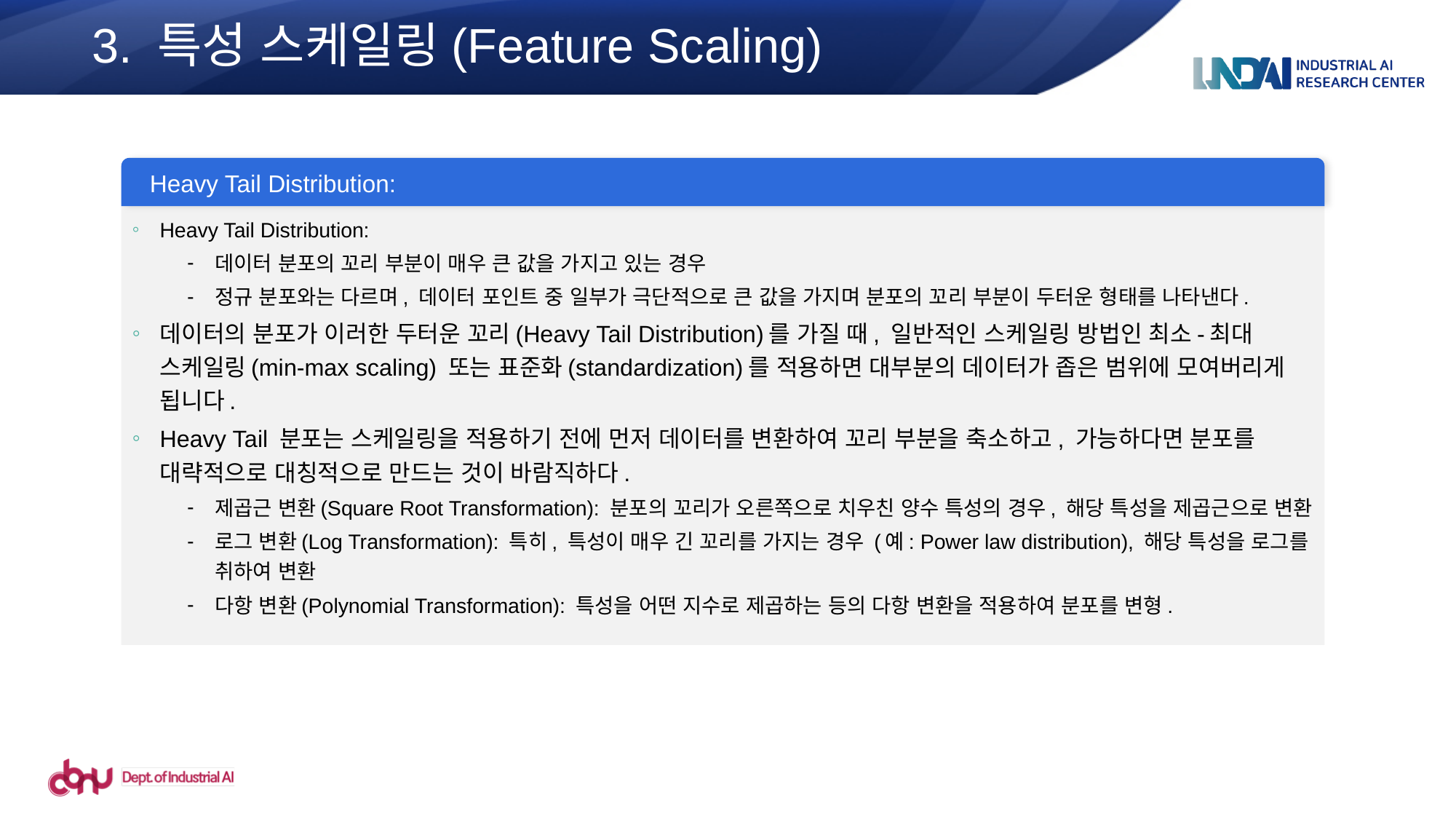

3. 특성 스케일링(Feature Scaling)
 Heavy Tail Distribution:
Heavy Tail Distribution:
데이터 분포의 꼬리 부분이 매우 큰 값을 가지고 있는 경우
정규 분포와는 다르며, 데이터 포인트 중 일부가 극단적으로 큰 값을 가지며 분포의 꼬리 부분이 두터운 형태를 나타낸다.
데이터의 분포가 이러한 두터운 꼬리(Heavy Tail Distribution)를 가질 때, 일반적인 스케일링 방법인 최소-최대 스케일링(min-max scaling) 또는 표준화(standardization)를 적용하면 대부분의 데이터가 좁은 범위에 모여버리게 됩니다.
Heavy Tail 분포는 스케일링을 적용하기 전에 먼저 데이터를 변환하여 꼬리 부분을 축소하고, 가능하다면 분포를 대략적으로 대칭적으로 만드는 것이 바람직하다.
제곱근 변환(Square Root Transformation): 분포의 꼬리가 오른쪽으로 치우친 양수 특성의 경우, 해당 특성을 제곱근으로 변환
로그 변환(Log Transformation): 특히, 특성이 매우 긴 꼬리를 가지는 경우 (예: Power law distribution), 해당 특성을 로그를 취하여 변환
다항 변환(Polynomial Transformation): 특성을 어떤 지수로 제곱하는 등의 다항 변환을 적용하여 분포를 변형.